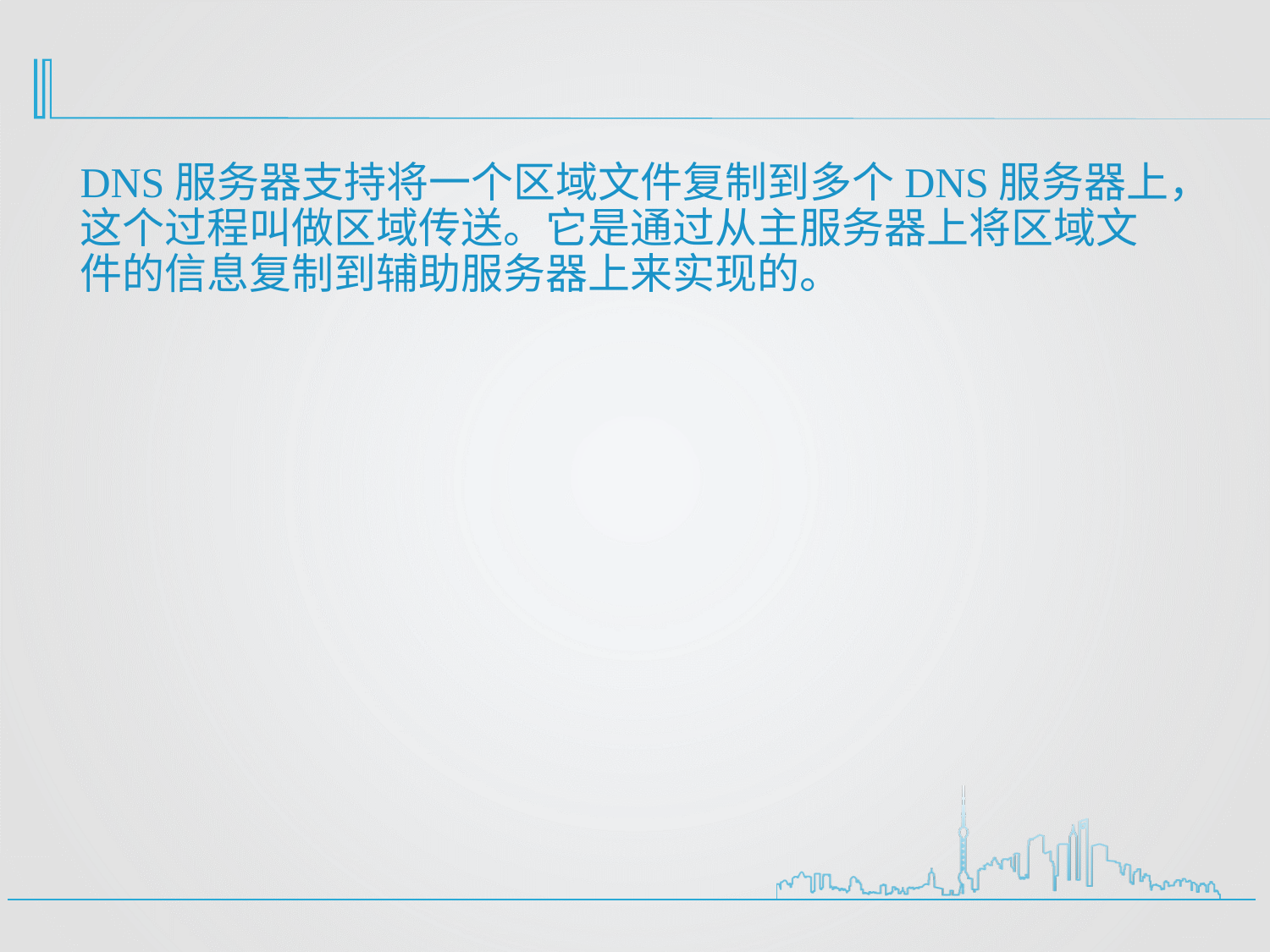

#
DNS服务器支持将一个区域文件复制到多个DNS服务器上，这个过程叫做区域传送。它是通过从主服务器上将区域文件的信息复制到辅助服务器上来实现的。